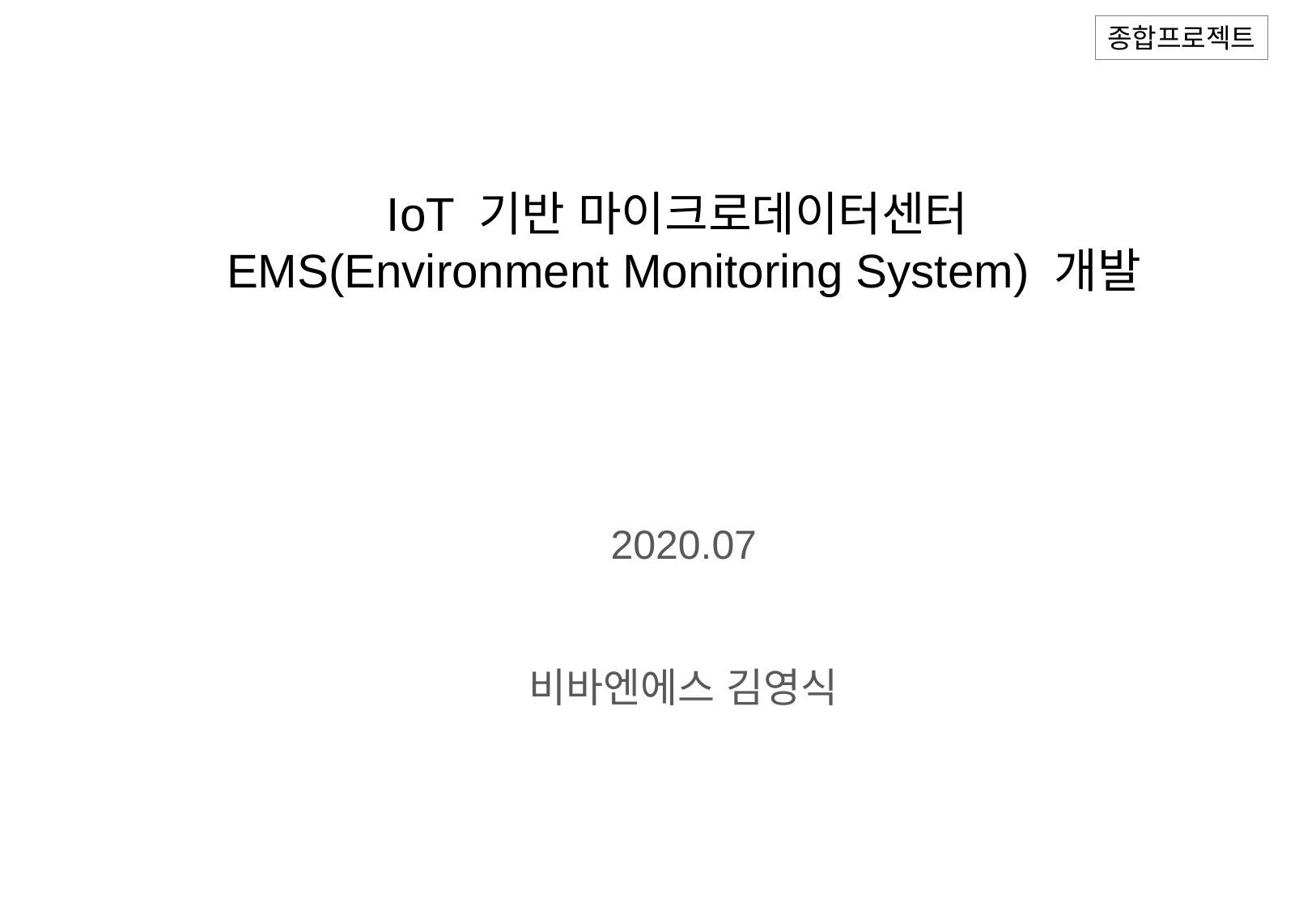

종합프로젝트
IoT 기반 마이크로데이터센터
EMS(Environment Monitoring System) 개발
2020.07
비바엔에스 김영식